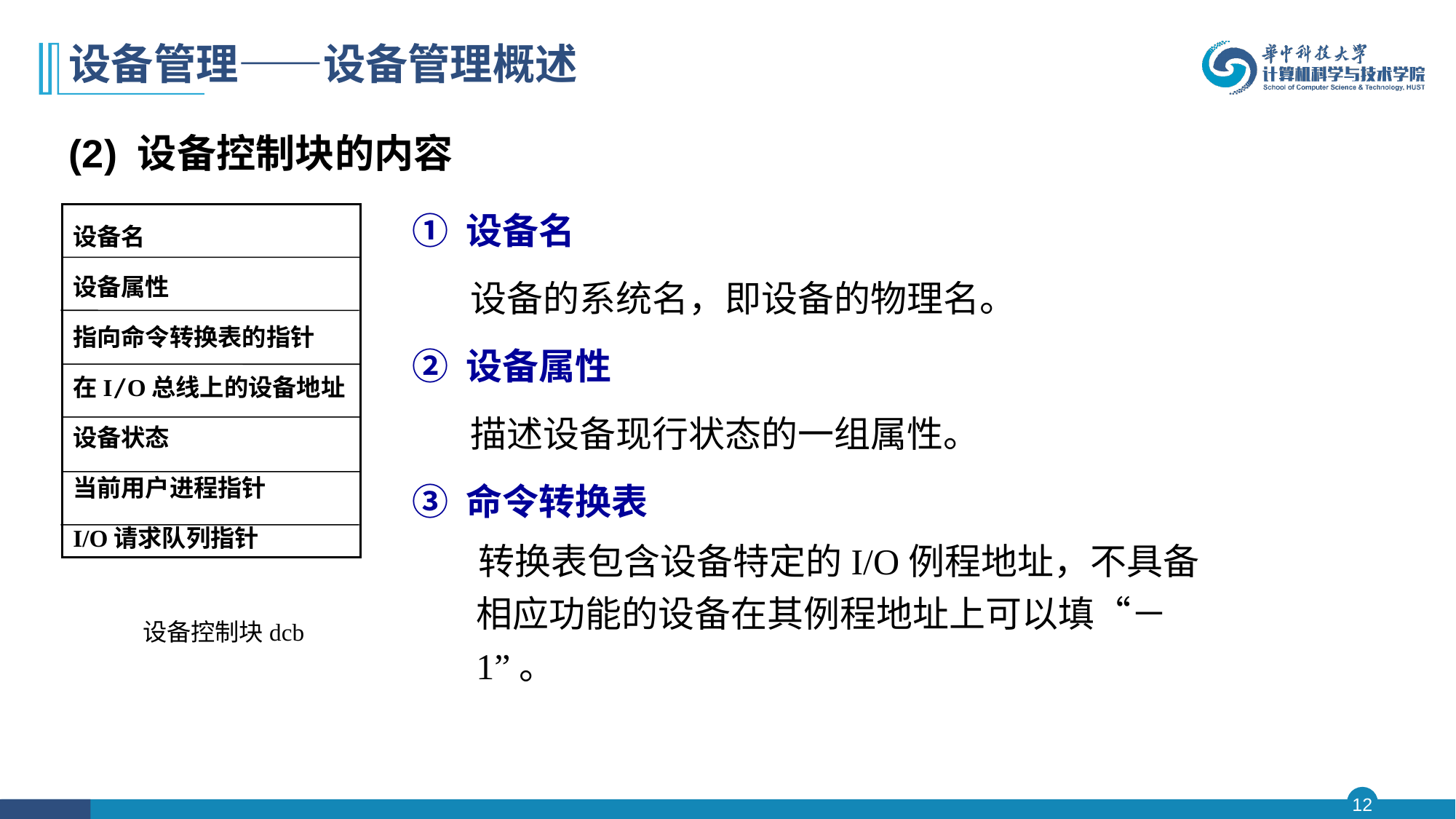

# 设备管理——设备管理概述
(2) 设备控制块的内容
① 设备名
      设备的系统名，即设备的物理名。
② 设备属性
      描述设备现行状态的一组属性。
③ 命令转换表
       转换表包含设备特定的I/O例程地址，不具备相应功能的设备在其例程地址上可以填“－1”。
设备名
设备属性
指向命令转换表的指针
在I/O总线上的设备地址
设备状态
当前用户进程指针
I/O请求队列指针

设备控制块dcb